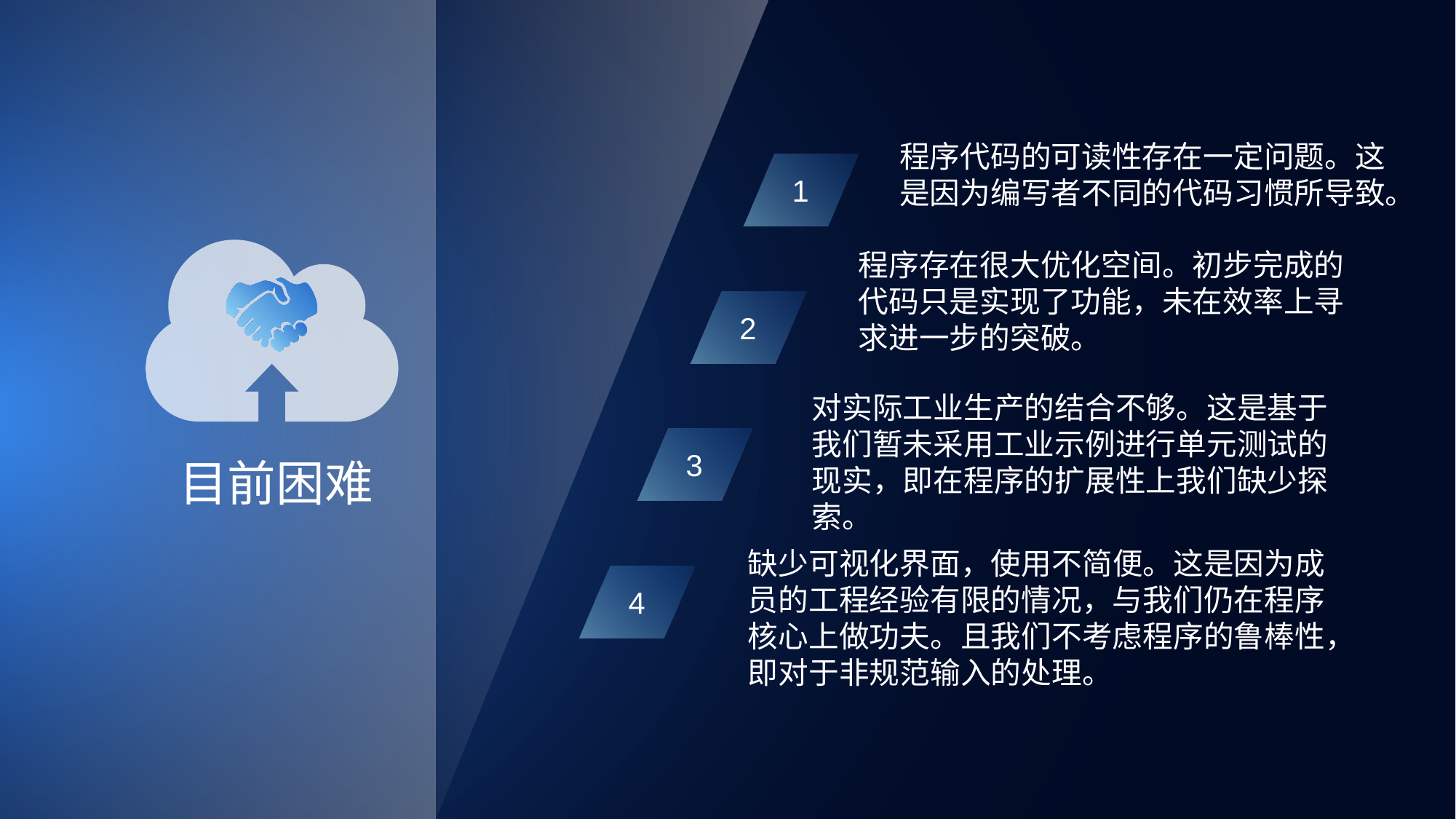

程序代码的可读性存在一定问题。这是因为编写者不同的代码习惯所导致。
1

程序存在很大优化空间。初步完成的代码只是实现了功能，未在效率上寻求进一步的突破。

2
对实际工业生产的结合不够。这是基于我们暂未采用工业示例进行单元测试的现实，即在程序的扩展性上我们缺少探索。
3
目前困难
缺少可视化界面，使用不简便。这是因为成员的工程经验有限的情况，与我们仍在程序核心上做功夫。且我们不考虑程序的鲁棒性，即对于非规范输入的处理。
4